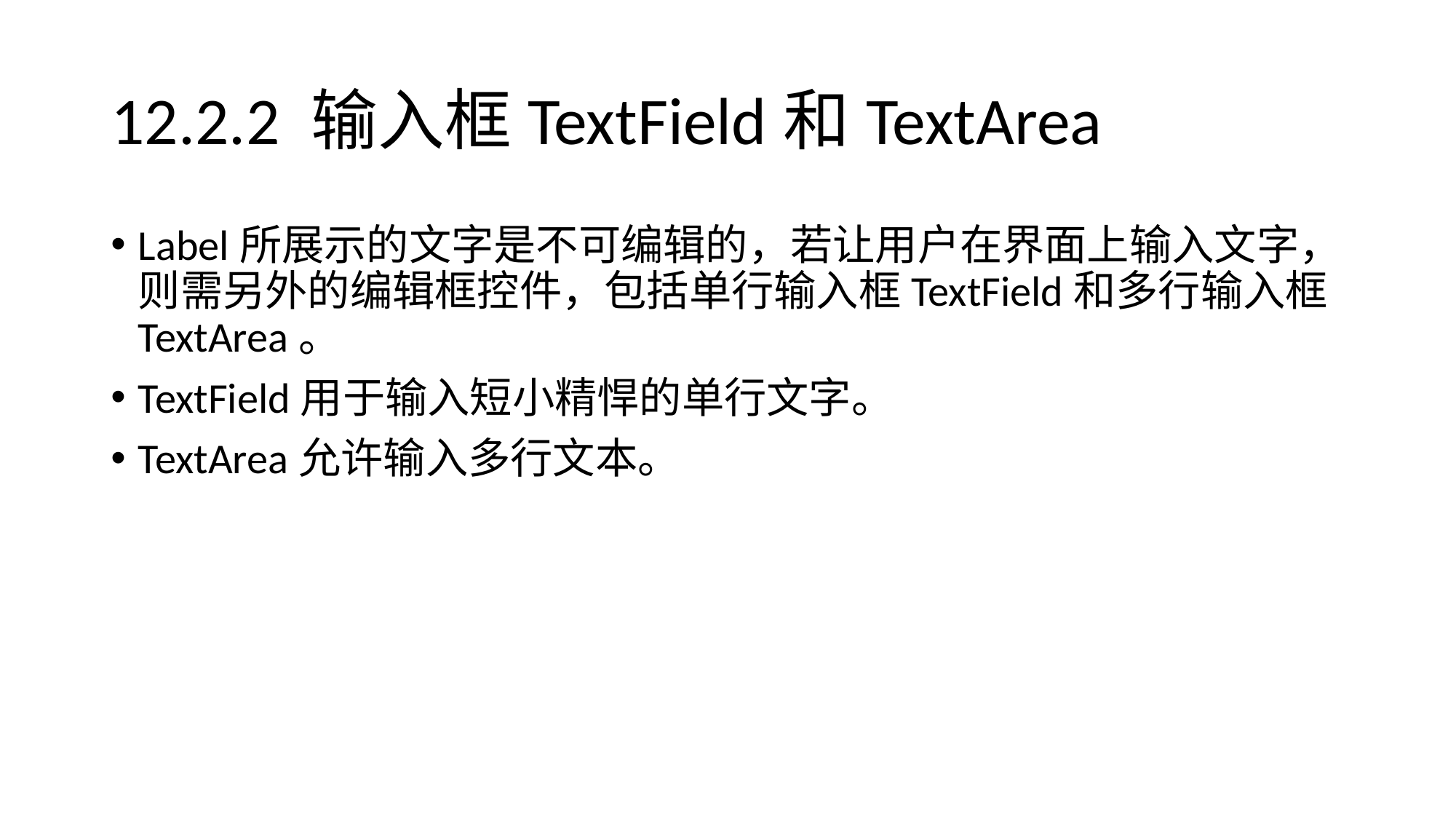

# 12.2.2 输入框TextField和TextArea
Label所展示的文字是不可编辑的，若让用户在界面上输入文字，则需另外的编辑框控件，包括单行输入框TextField和多行输入框TextArea。
TextField用于输入短小精悍的单行文字。
TextArea允许输入多行文本。